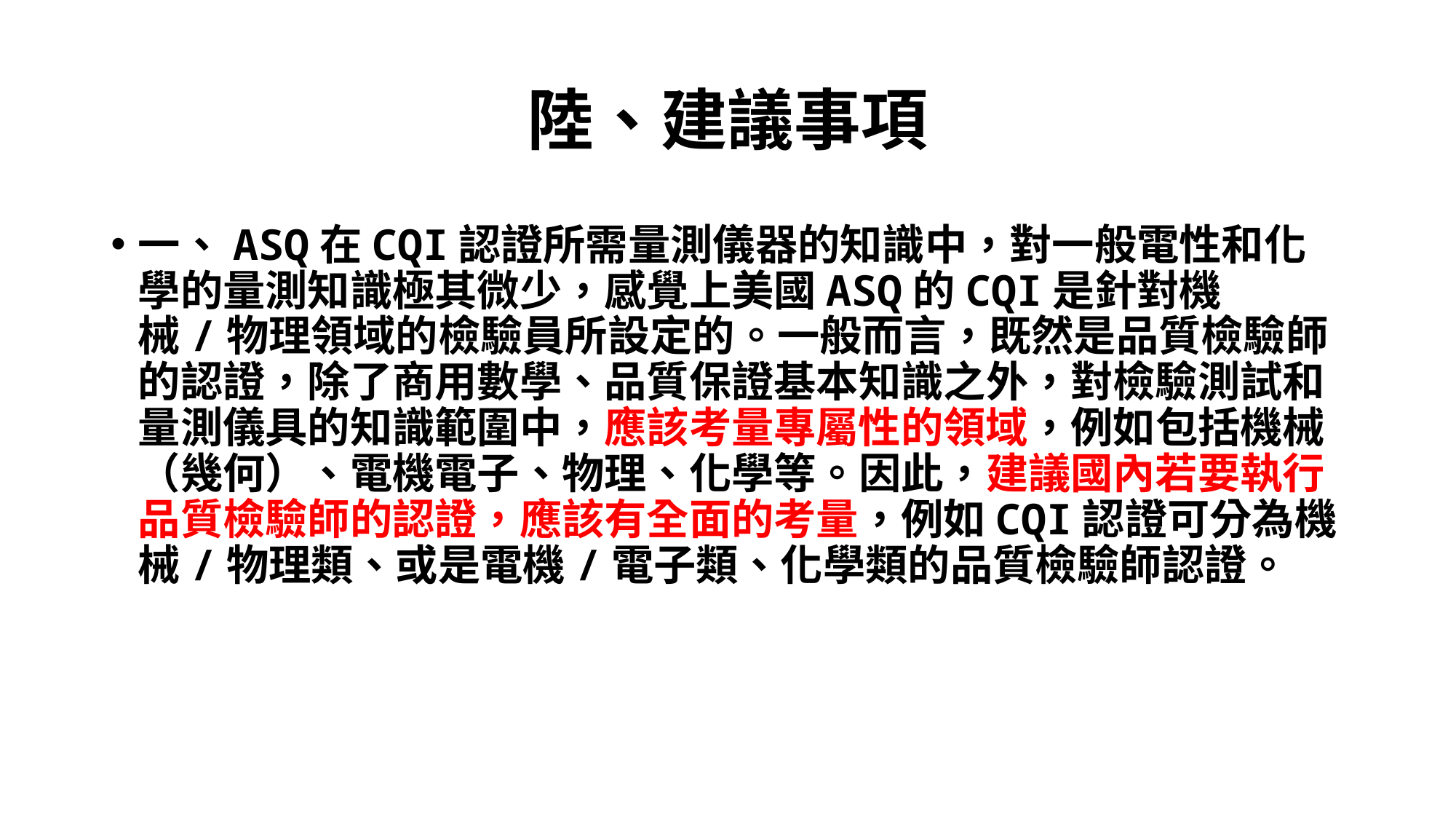

# 陸、建議事項
一、ASQ在CQI認證所需量測儀器的知識中，對一般電性和化學的量測知識極其微少，感覺上美國ASQ的CQI是針對機械/物理領域的檢驗員所設定的。一般而言，既然是品質檢驗師的認證，除了商用數學、品質保證基本知識之外，對檢驗測試和量測儀具的知識範圍中，應該考量專屬性的領域，例如包括機械（幾何）、電機電子、物理、化學等。因此，建議國內若要執行品質檢驗師的認證，應該有全面的考量，例如CQI認證可分為機械/物理類、或是電機/電子類、化學類的品質檢驗師認證。